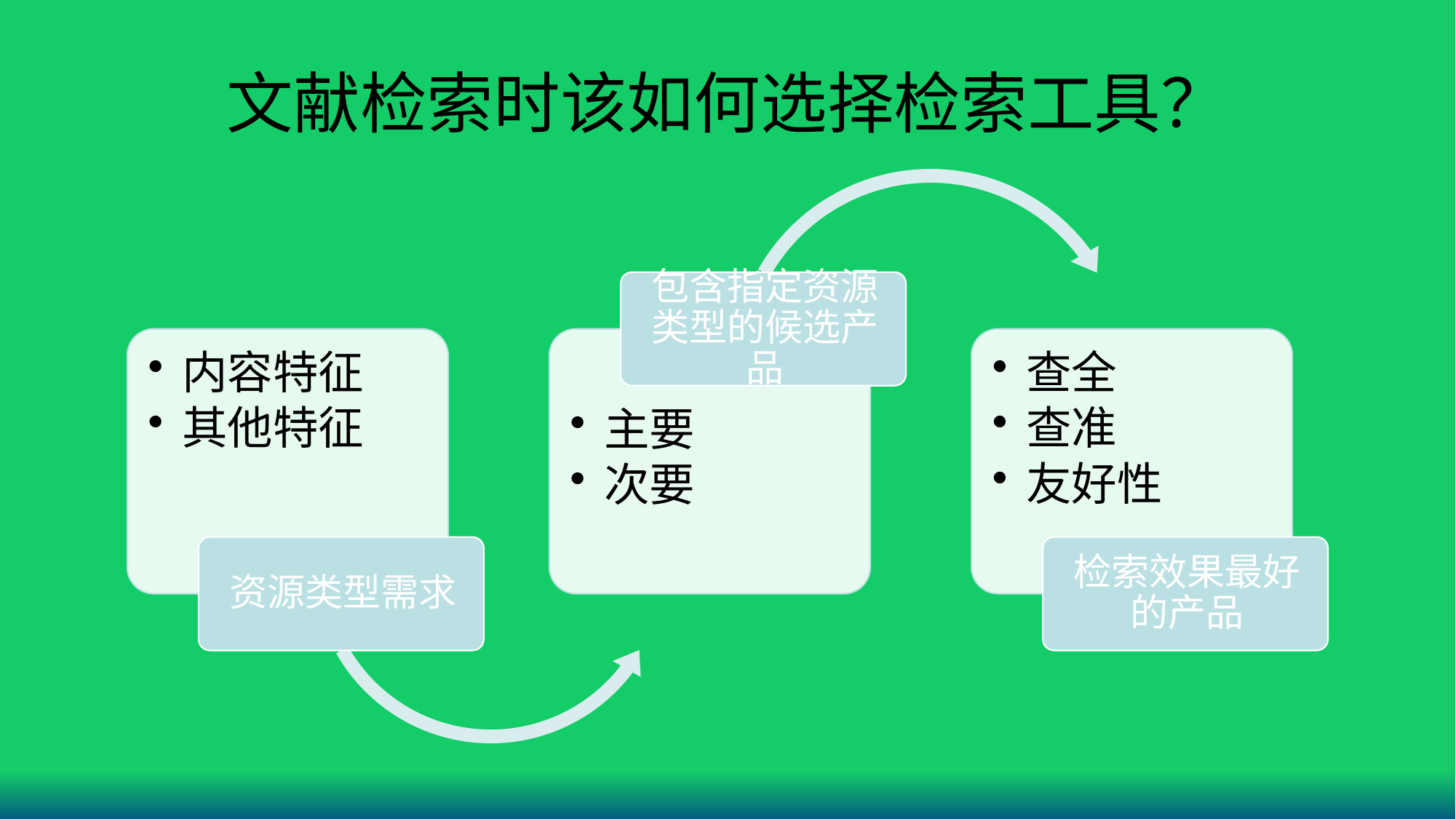

# 文献检索时该如何选择检索工具？
内容特征
其他特征
资源类型需求
主要
次要
包含指定资源类型的候选产品
查全
查准
友好性
检索效果最好的产品